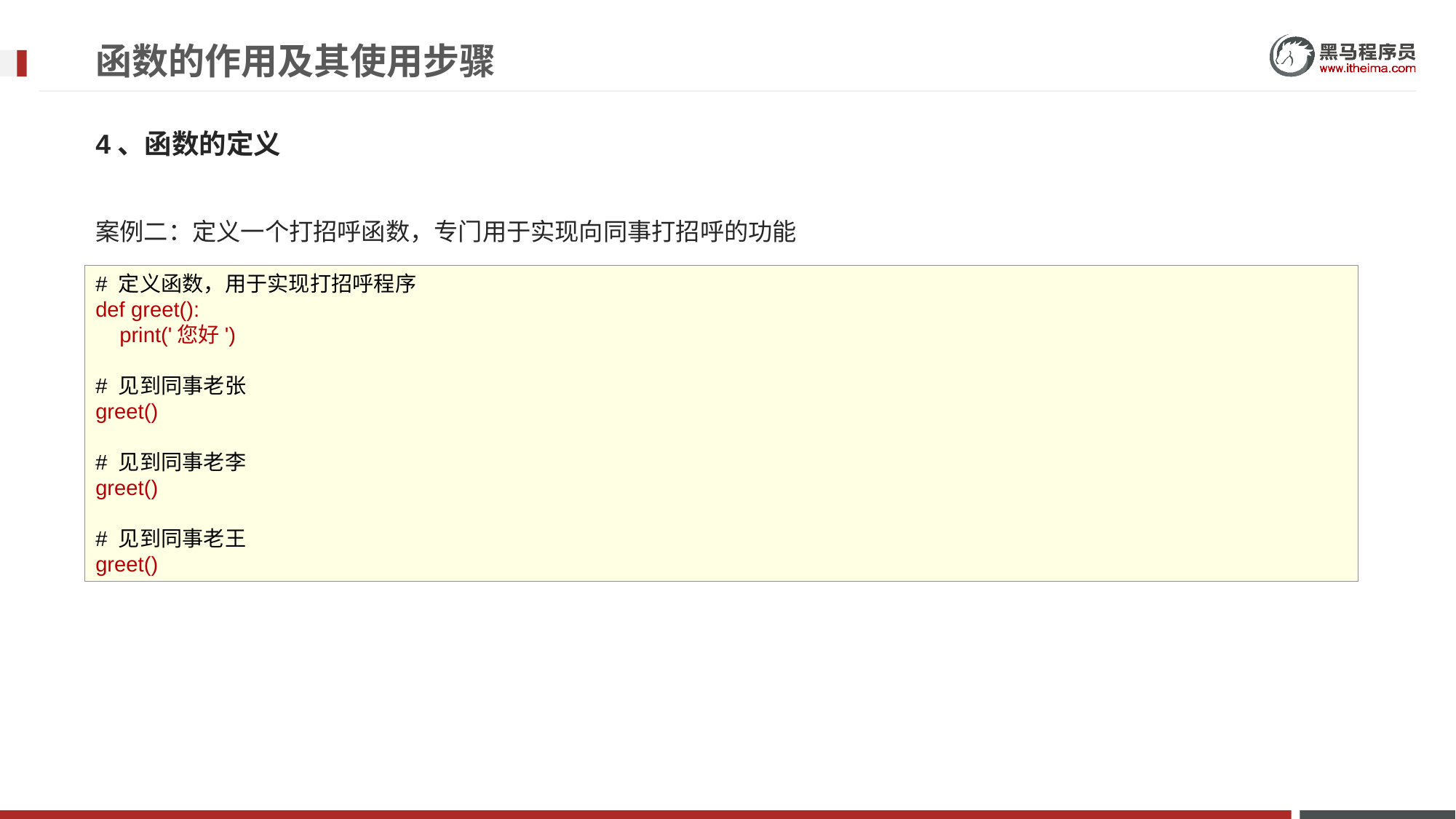

# 函数的作用及其使用步骤
4、函数的定义
案例二：定义一个打招呼函数，专门用于实现向同事打招呼的功能
# 定义函数，用于实现打招呼程序
def greet():
    print('您好')

# 见到同事老张
greet()

# 见到同事老李
greet()

# 见到同事老王
greet()